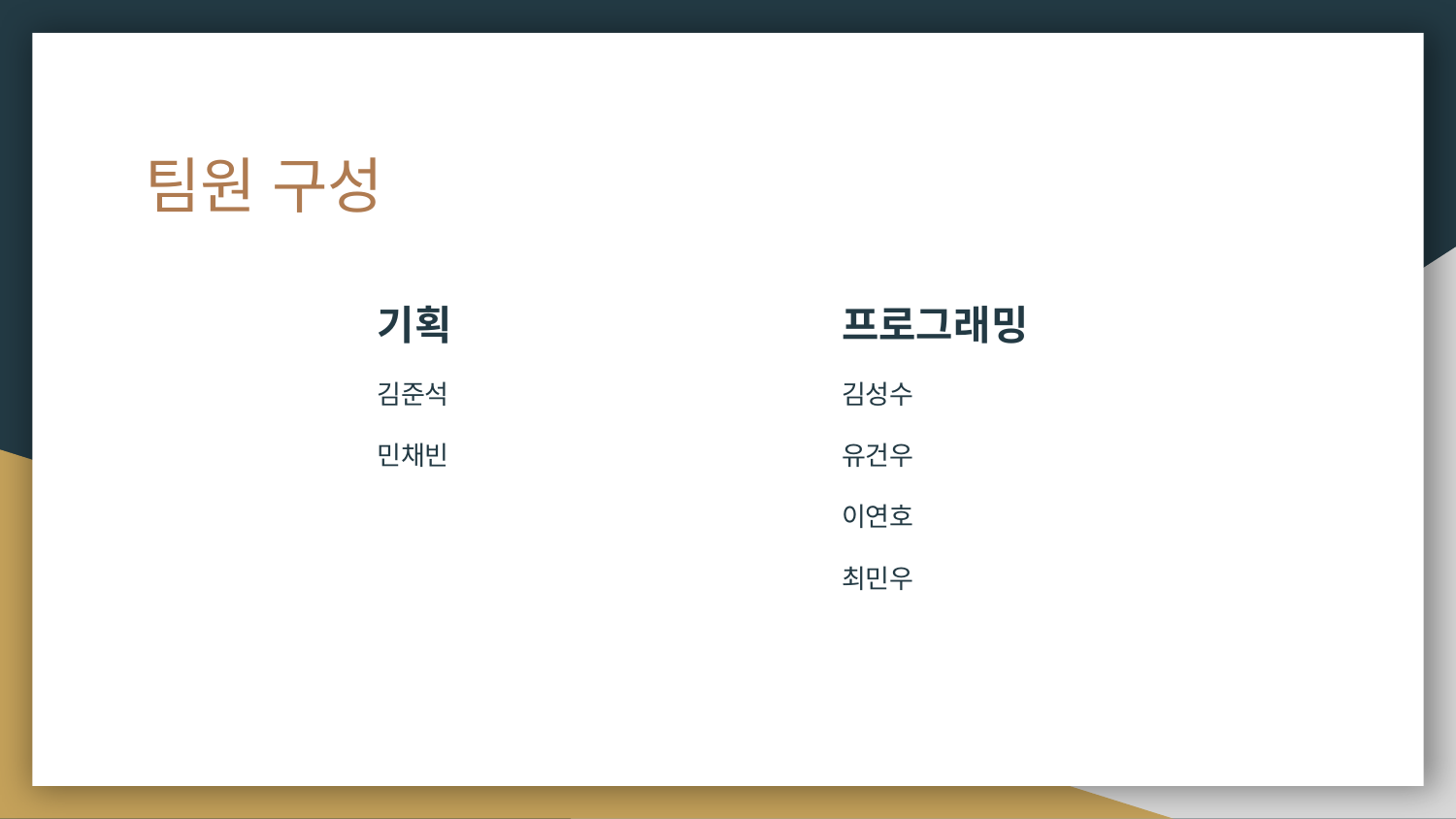

# 팀원 구성
기획
프로그래밍
김준석
김성수
민채빈
유건우
이연호
최민우